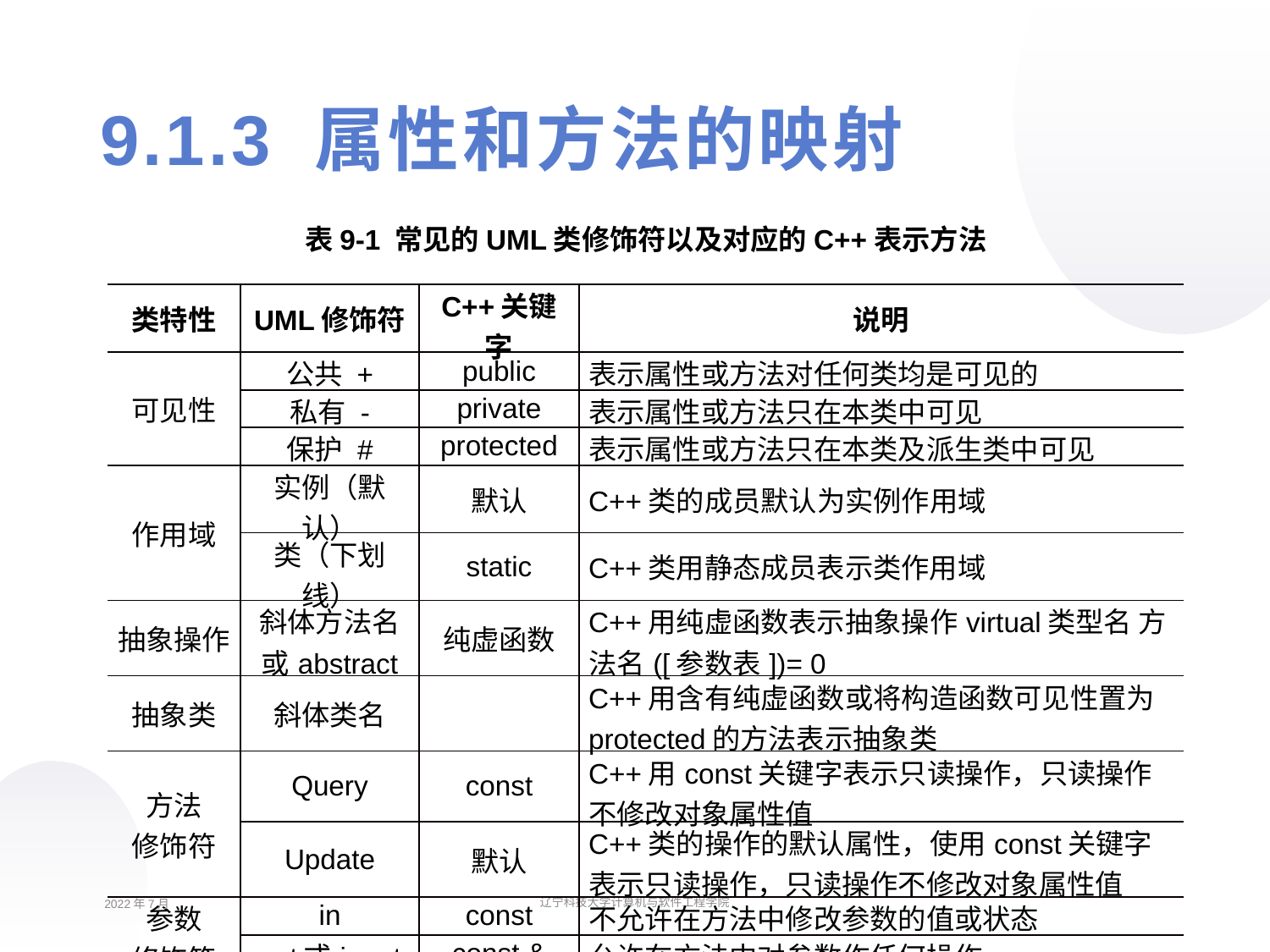

9.1.3 属性和方法的映射
表9-1 常见的UML类修饰符以及对应的C++表示方法
| 类特性 | UML修饰符 | C++关键字 | 说明 |
| --- | --- | --- | --- |
| 可见性 | 公共 + | public | 表示属性或方法对任何类均是可见的 |
|  | 私有 - | private | 表示属性或方法只在本类中可见 |
|  | 保护 # | protected | 表示属性或方法只在本类及派生类中可见 |
| 作用域 | 实例（默认） | 默认 | C++类的成员默认为实例作用域 |
|  | 类（下划线） | static | C++类用静态成员表示类作用域 |
| 抽象操作 | 斜体方法名或abstract | 纯虚函数 | C++用纯虚函数表示抽象操作virtual类型名 方法名([参数表])= 0 |
| 抽象类 | 斜体类名 |  | C++用含有纯虚函数或将构造函数可见性置为protected的方法表示抽象类 |
| 方法 修饰符 | Query | const | C++用const关键字表示只读操作，只读操作不修改对象属性值 |
|  | Update | 默认 | C++类的操作的默认属性，使用const关键字表示只读操作，只读操作不修改对象属性值 |
| 参数 修饰符 | in | const | 不允许在方法中修改参数的值或状态 |
|  | out或inout | const & | 允许在方法中对参数作任何操作 |

2022年7月
辽宁科技大学计算机与软件工程学院
13